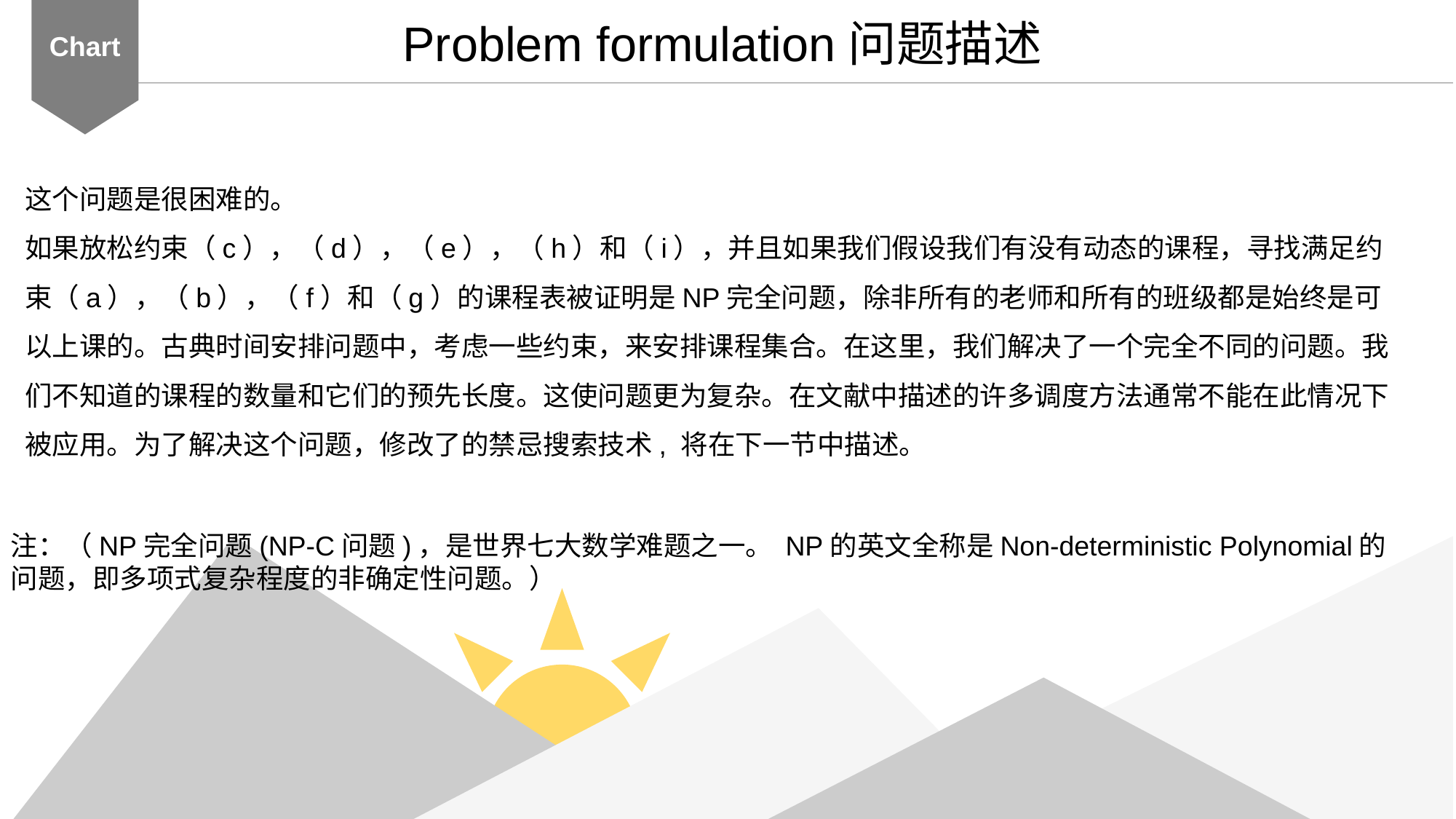

Chart
Problem formulation问题描述

这个问题是很困难的。
如果放松约束（c），（d），（e），（h）和（i），并且如果我们假设我们有没有动态的课程，寻找满足约束（a），（b），（f）和（g）的课程表被证明是NP完全问题，除非所有的老师和所有的班级都是始终是可以上课的。古典时间安排问题中，考虑一些约束，来安排课程集合。在这里，我们解决了一个完全不同的问题。我们不知道的课程的数量和它们的预先长度。这使问题更为复杂。在文献中描述的许多调度方法通常不能在此情况下被应用。为了解决这个问题，修改了的禁忌搜索技术, 将在下一节中描述。
Sample Heading
Sample Heading
注：（NP完全问题(NP-C问题)，是世界七大数学难题之一。 NP的英文全称是Non-deterministic Polynomial的问题，即多项式复杂程度的非确定性问题。）